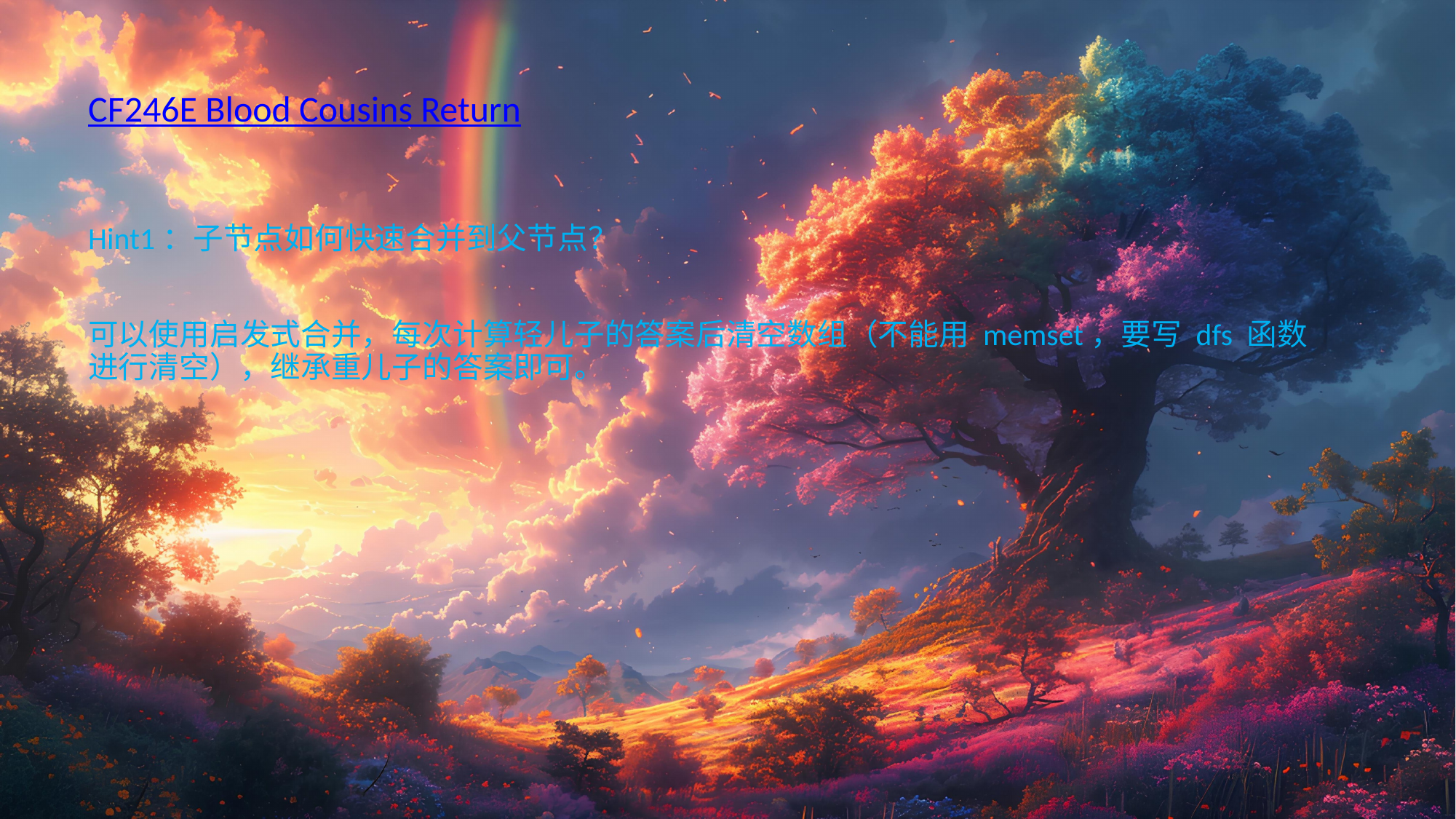

# CF246E Blood Cousins Return
Hint1：子节点如何快速合并到父节点？

可以使用启发式合并，每次计算轻儿子的答案后清空数组（不能用 memset，要写 dfs 函数进行清空），继承重儿子的答案即可。